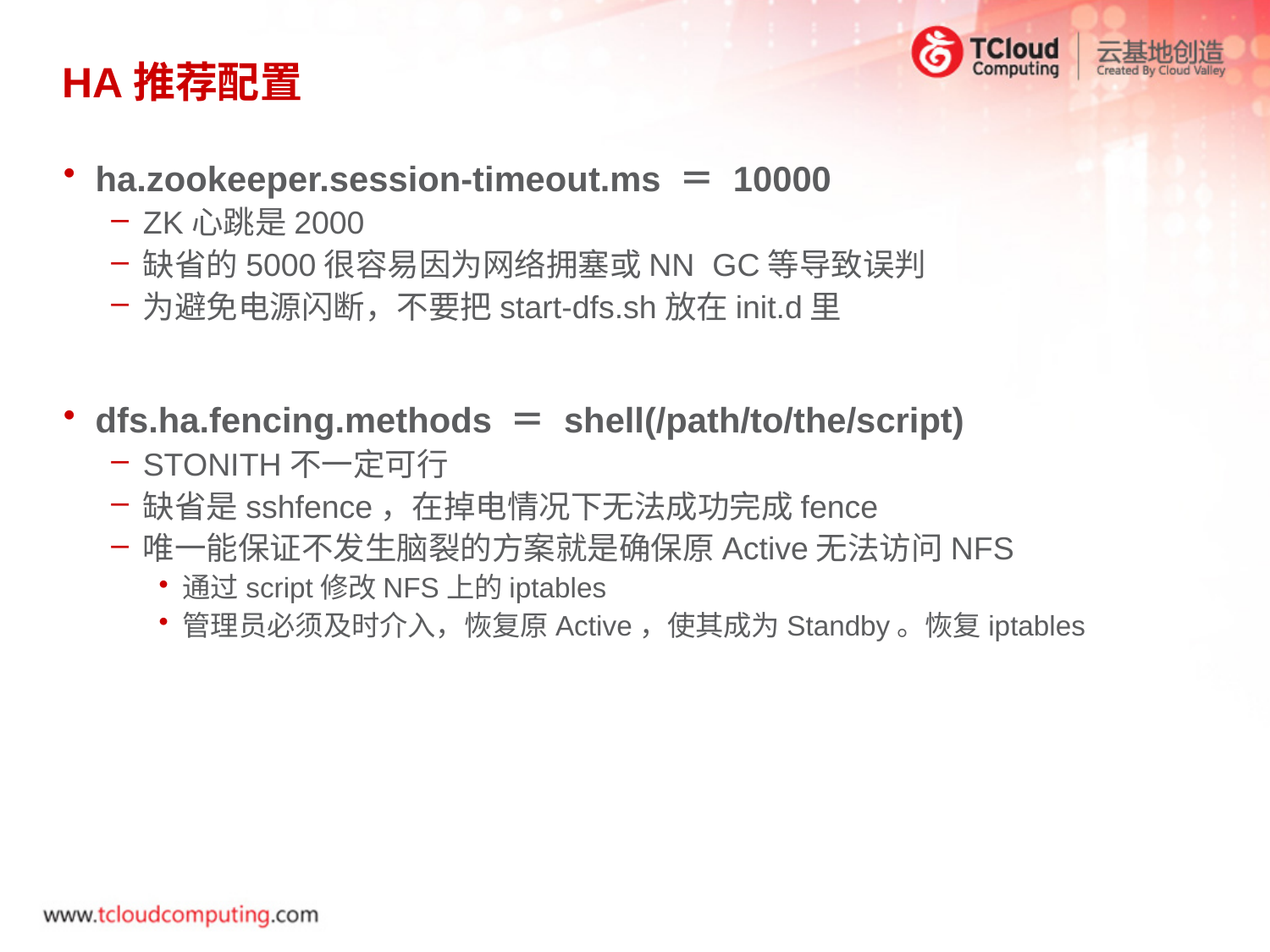

# HA推荐配置
ha.zookeeper.session-timeout.ms ＝ 10000
ZK心跳是2000
缺省的5000很容易因为网络拥塞或NN  GC等导致误判
为避免电源闪断，不要把start-dfs.sh放在init.d里

dfs.ha.fencing.methods ＝ shell(/path/to/the/script)
STONITH不一定可行
缺省是sshfence，在掉电情况下无法成功完成fence
唯一能保证不发生脑裂的方案就是确保原Active无法访问NFS
通过script修改NFS上的iptables
管理员必须及时介入，恢复原Active，使其成为Standby。恢复iptables